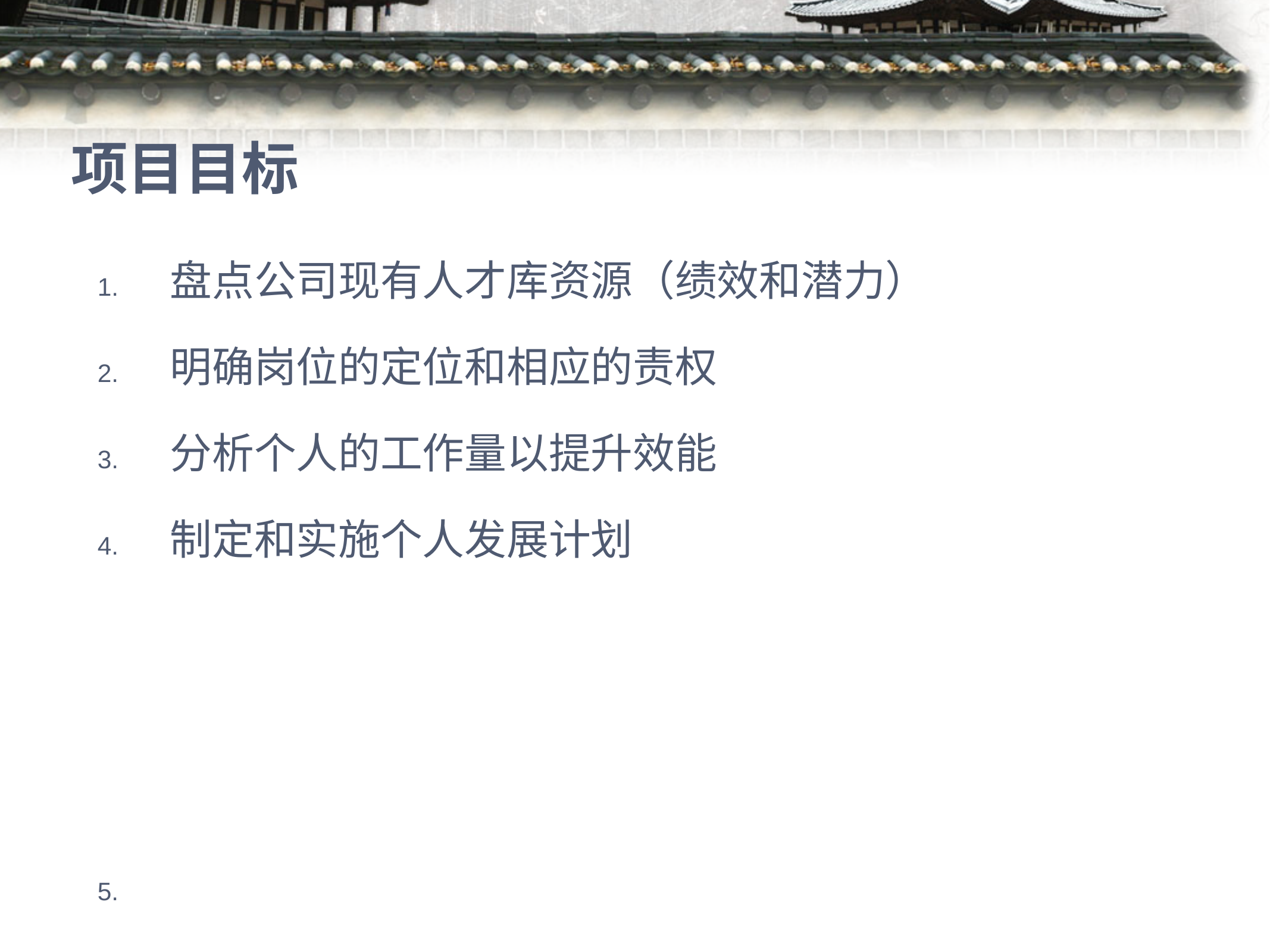

# 项目目标
盘点公司现有人才库资源（绩效和潜力）
明确岗位的定位和相应的责权
分析个人的工作量以提升效能
制定和实施个人发展计划